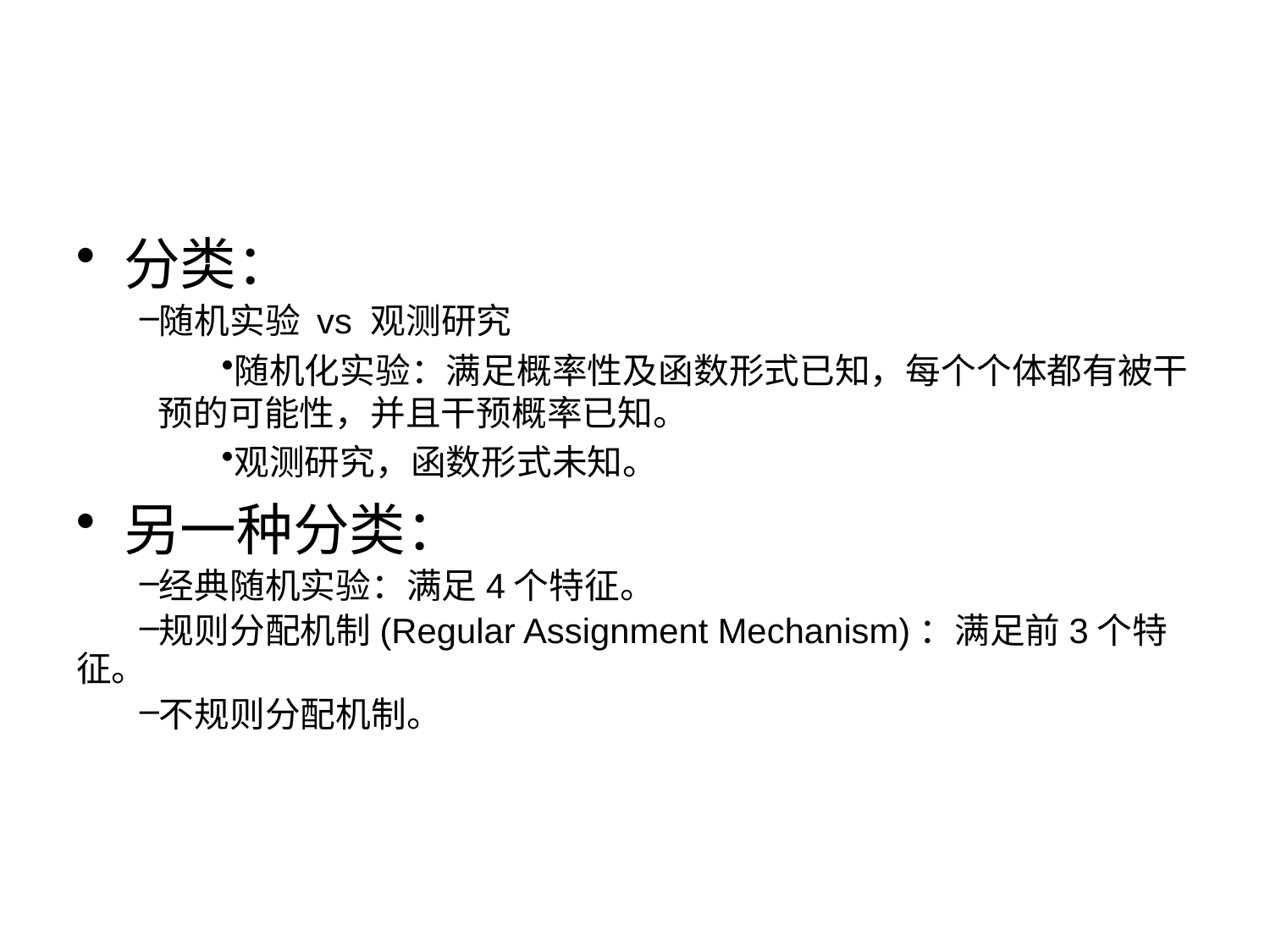

#
分类：
随机实验 vs 观测研究
随机化实验：满足概率性及函数形式已知，每个个体都有被干预的可能性，并且干预概率已知。
观测研究，函数形式未知。
另一种分类：
经典随机实验：满足4个特征。
规则分配机制(Regular Assignment Mechanism)：满足前3个特征。
不规则分配机制。